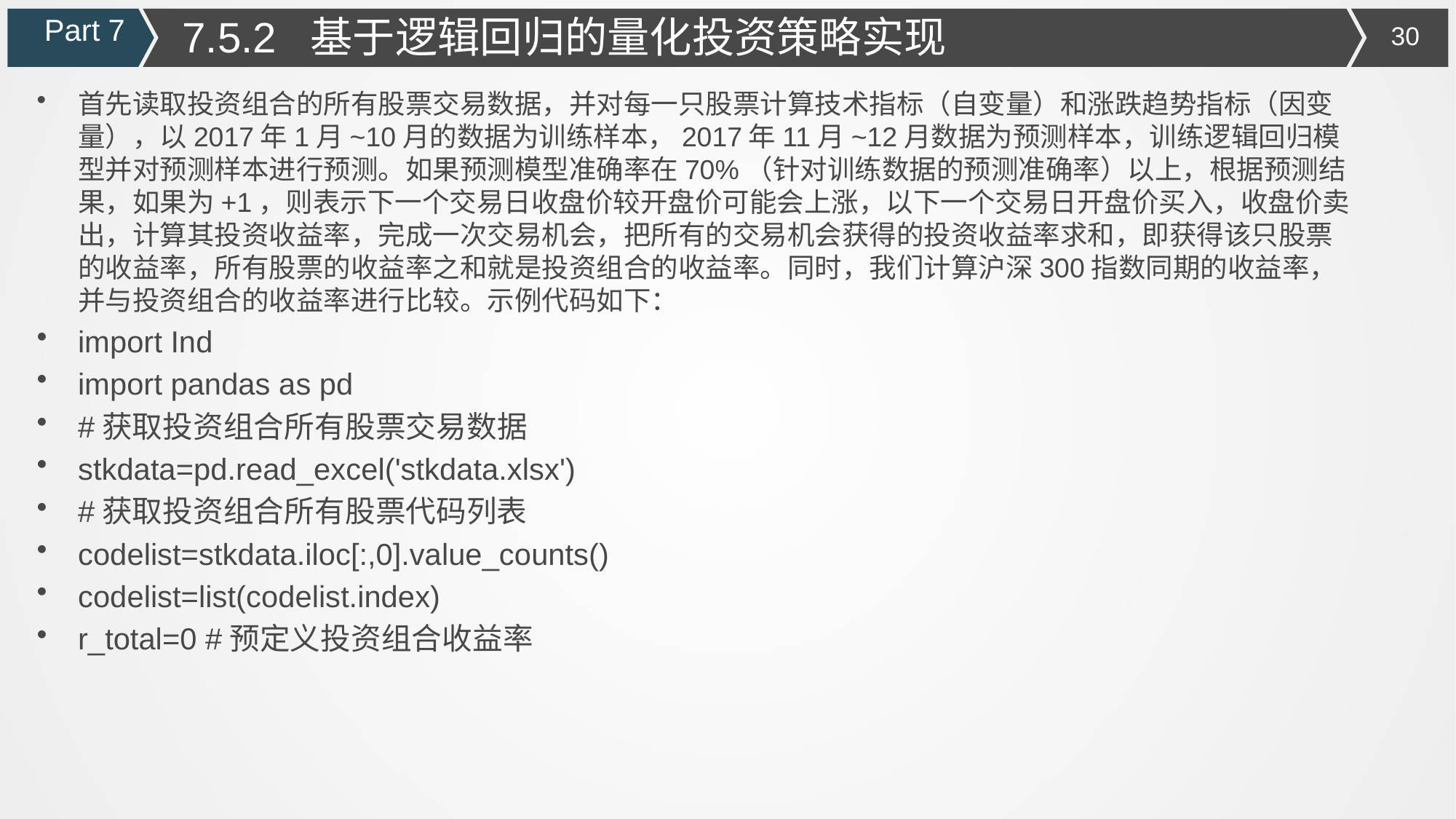

7.5.2  基于逻辑回归的量化投资策略实现
Part 7
首先读取投资组合的所有股票交易数据，并对每一只股票计算技术指标（自变量）和涨跌趋势指标（因变量），以2017年1月~10月的数据为训练样本，2017年11月~12月数据为预测样本，训练逻辑回归模型并对预测样本进行预测。如果预测模型准确率在70%（针对训练数据的预测准确率）以上，根据预测结果，如果为+1，则表示下一个交易日收盘价较开盘价可能会上涨，以下一个交易日开盘价买入，收盘价卖出，计算其投资收益率，完成一次交易机会，把所有的交易机会获得的投资收益率求和，即获得该只股票的收益率，所有股票的收益率之和就是投资组合的收益率。同时，我们计算沪深300指数同期的收益率，并与投资组合的收益率进行比较。示例代码如下：
import Ind
import pandas as pd
#获取投资组合所有股票交易数据
stkdata=pd.read_excel('stkdata.xlsx')
#获取投资组合所有股票代码列表
codelist=stkdata.iloc[:,0].value_counts()
codelist=list(codelist.index)
r_total=0 #预定义投资组合收益率